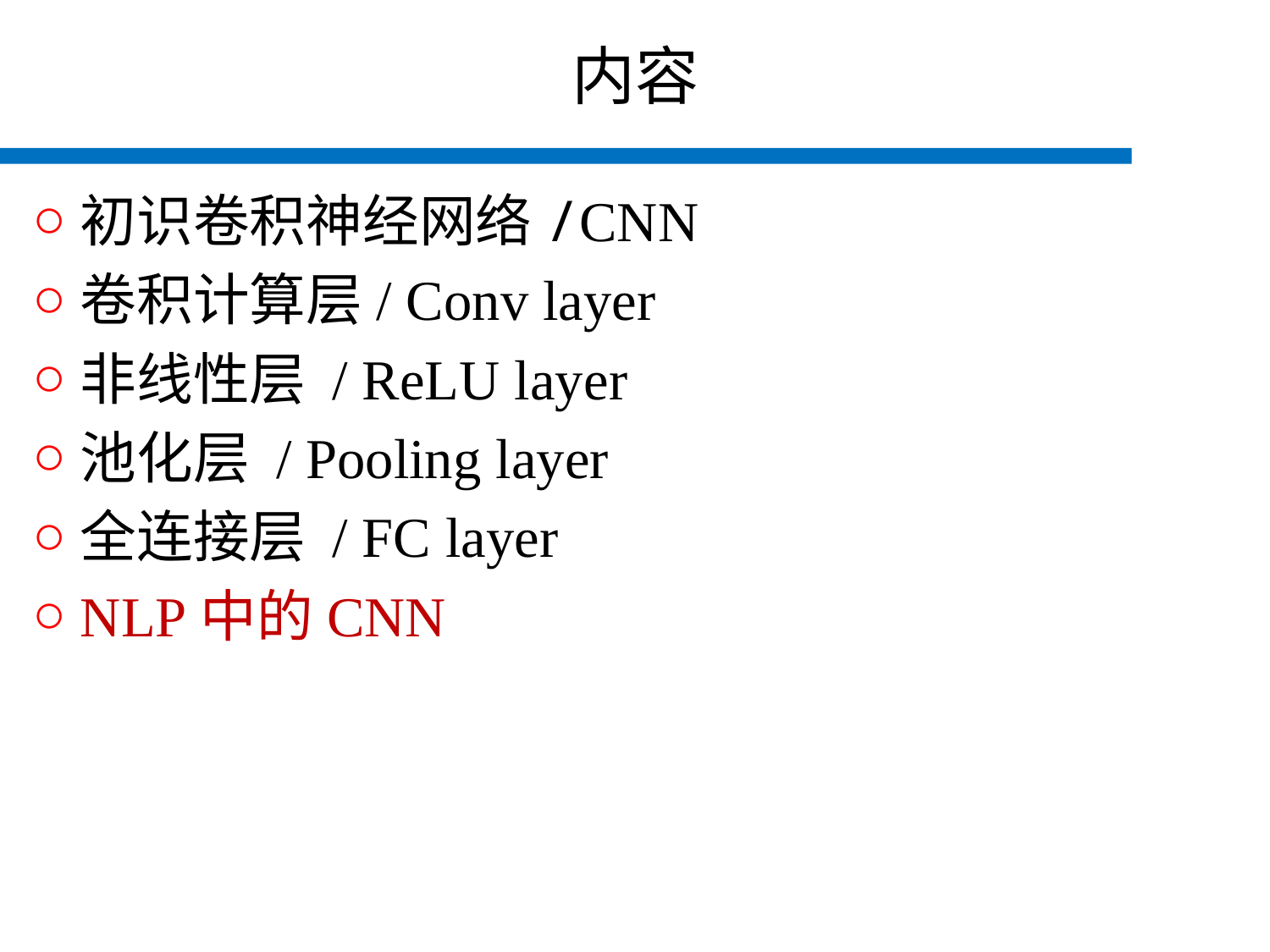

# 内容
初识卷积神经网络/CNN
卷积计算层/ Conv layer
非线性层 / ReLU layer
池化层 / Pooling layer
全连接层 / FC layer
NLP中的CNN